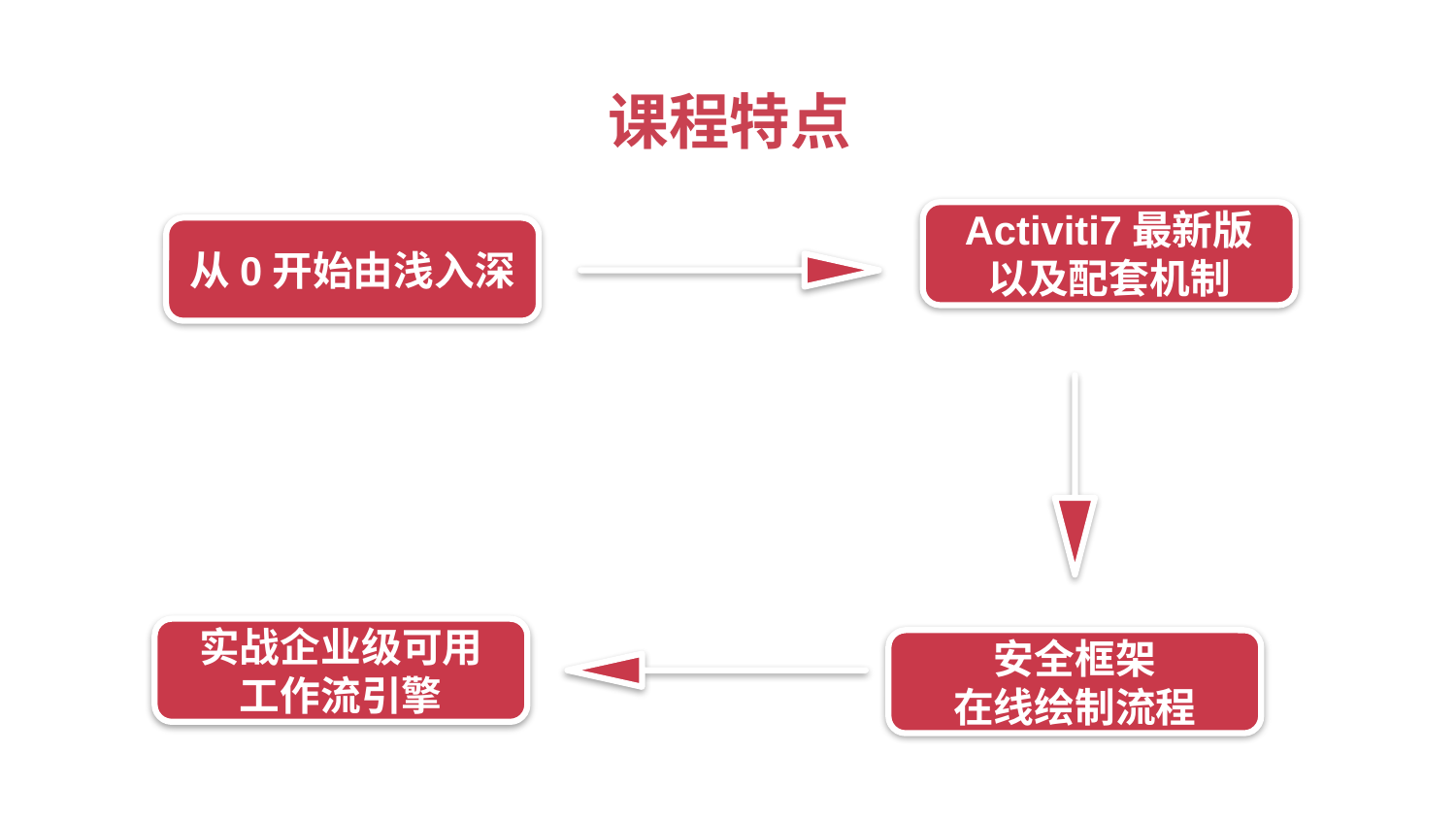

课程特点
Activiti7最新版
以及配套机制
从0开始由浅入深

实战企业级可用
工作流引擎
安全框架
在线绘制流程